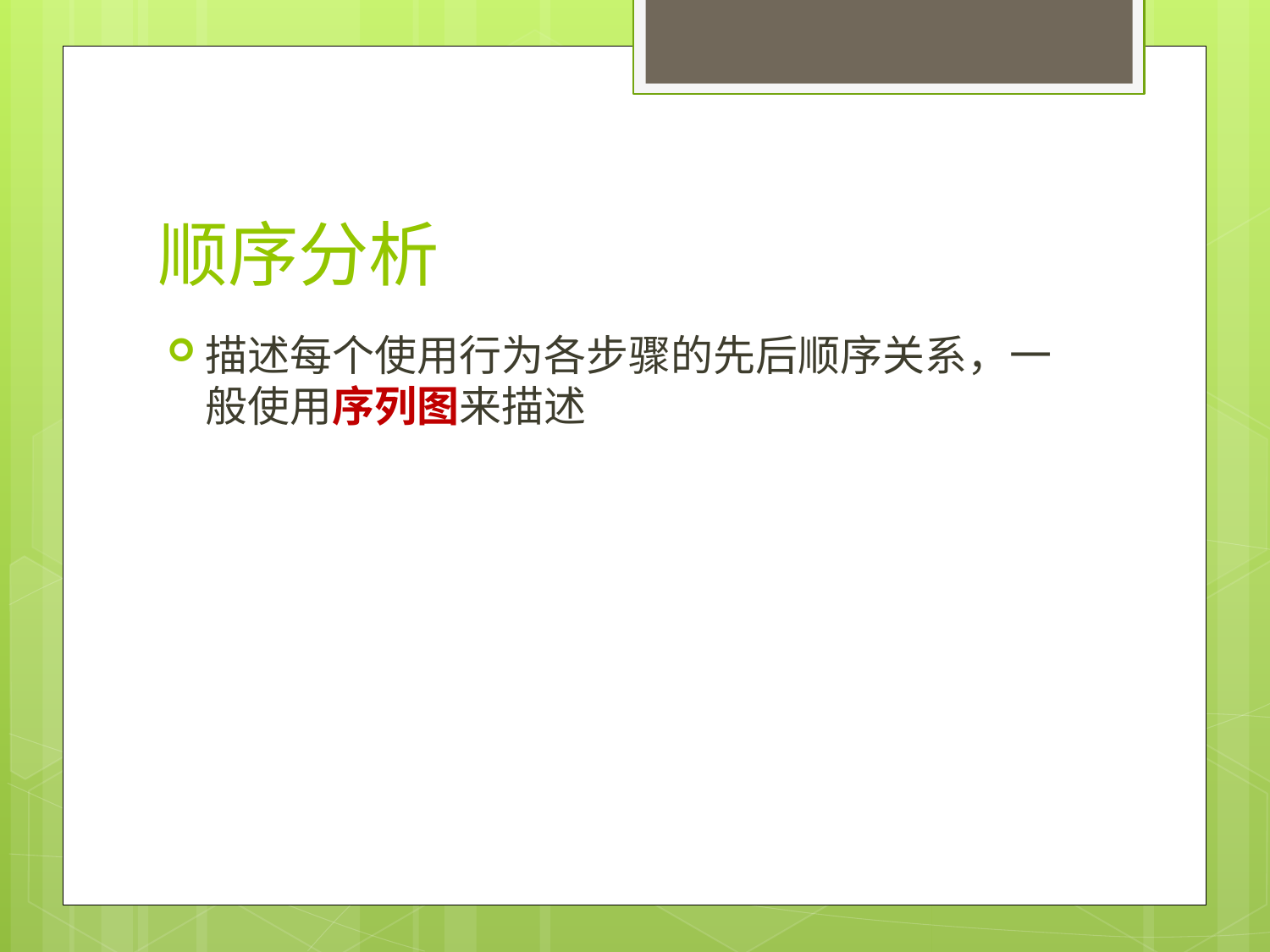

# 顺序分析
描述每个使用行为各步骤的先后顺序关系，一般使用序列图来描述